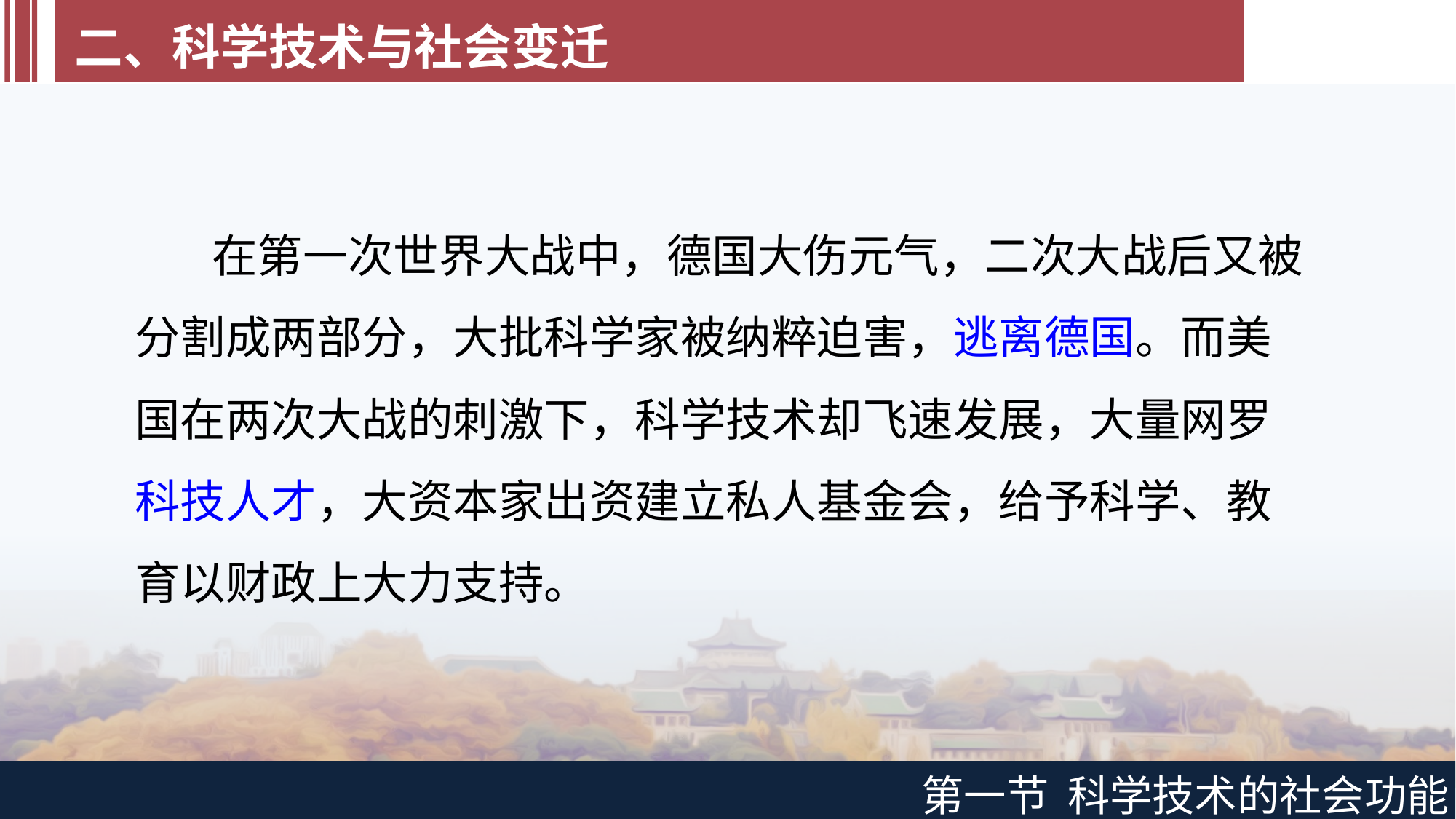

二、科学技术与社会变迁

在第一次世界大战中，德国大伤元气，二次大战后又被分割成两部分，大批科学家被纳粹迫害，逃离德国。而美国在两次大战的刺激下，科学技术却飞速发展，大量网罗科技人才，大资本家出资建立私人基金会，给予科学、教育以财政上大力支持。
第一节  科学技术的社会功能